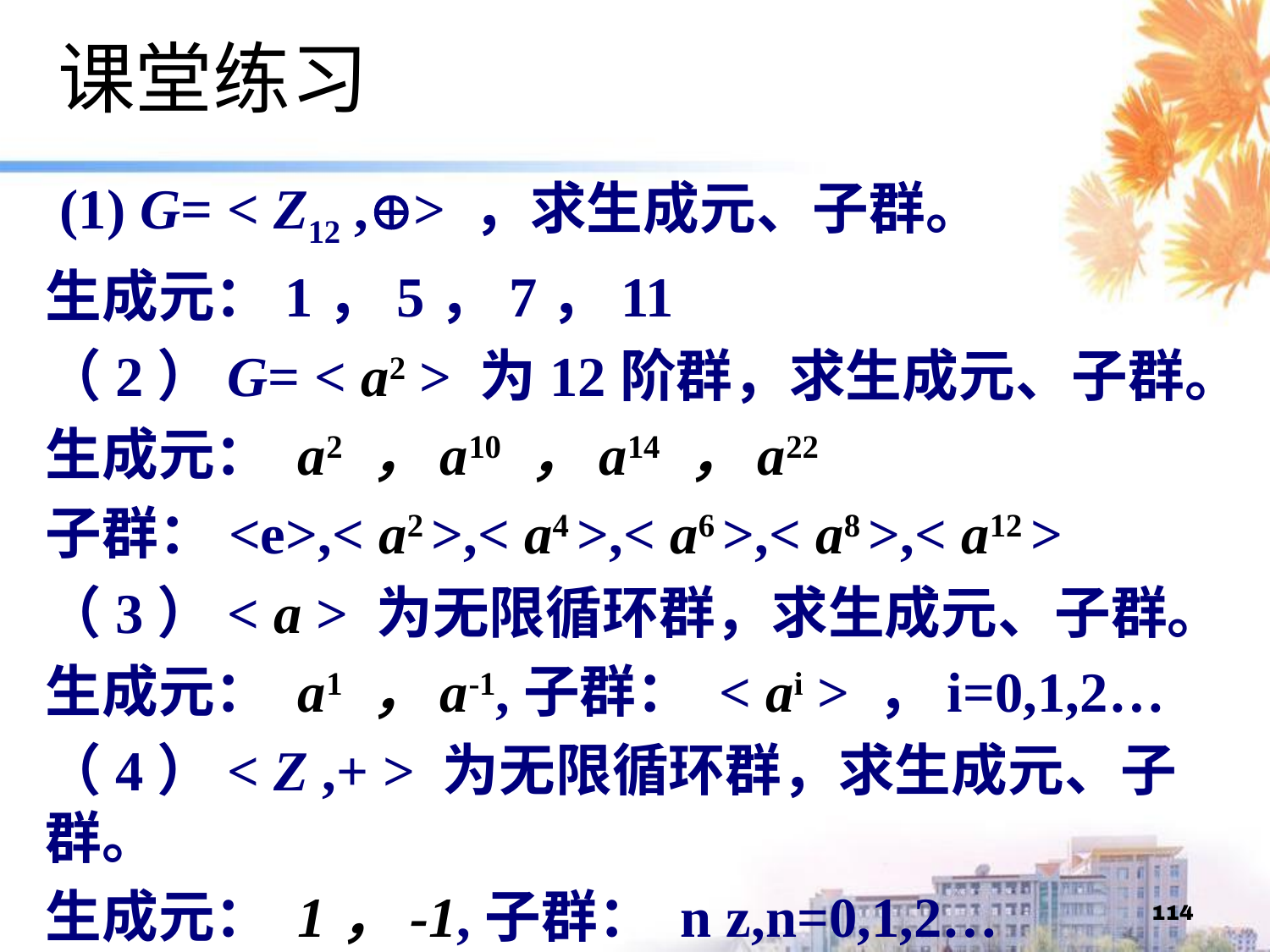

# 课堂练习
 (1) G= < Z12 ,⊕> ，求生成元、子群。
生成元：1，5，7，11
（2）G= < a2 > 为12阶群，求生成元、子群。
生成元： a2 ，a10 ，a14 ，a22
子群：<e>,< a2 >,< a4 >,< a6 >,< a8 >,< a12 >
（3）< a > 为无限循环群，求生成元、子群。
生成元： a1 ，a-1,子群： < ai > ，i=0,1,2…
（4）< Z ,+ > 为无限循环群，求生成元、子群。
生成元： 1，-1,子群： n z,n=0,1,2…

114